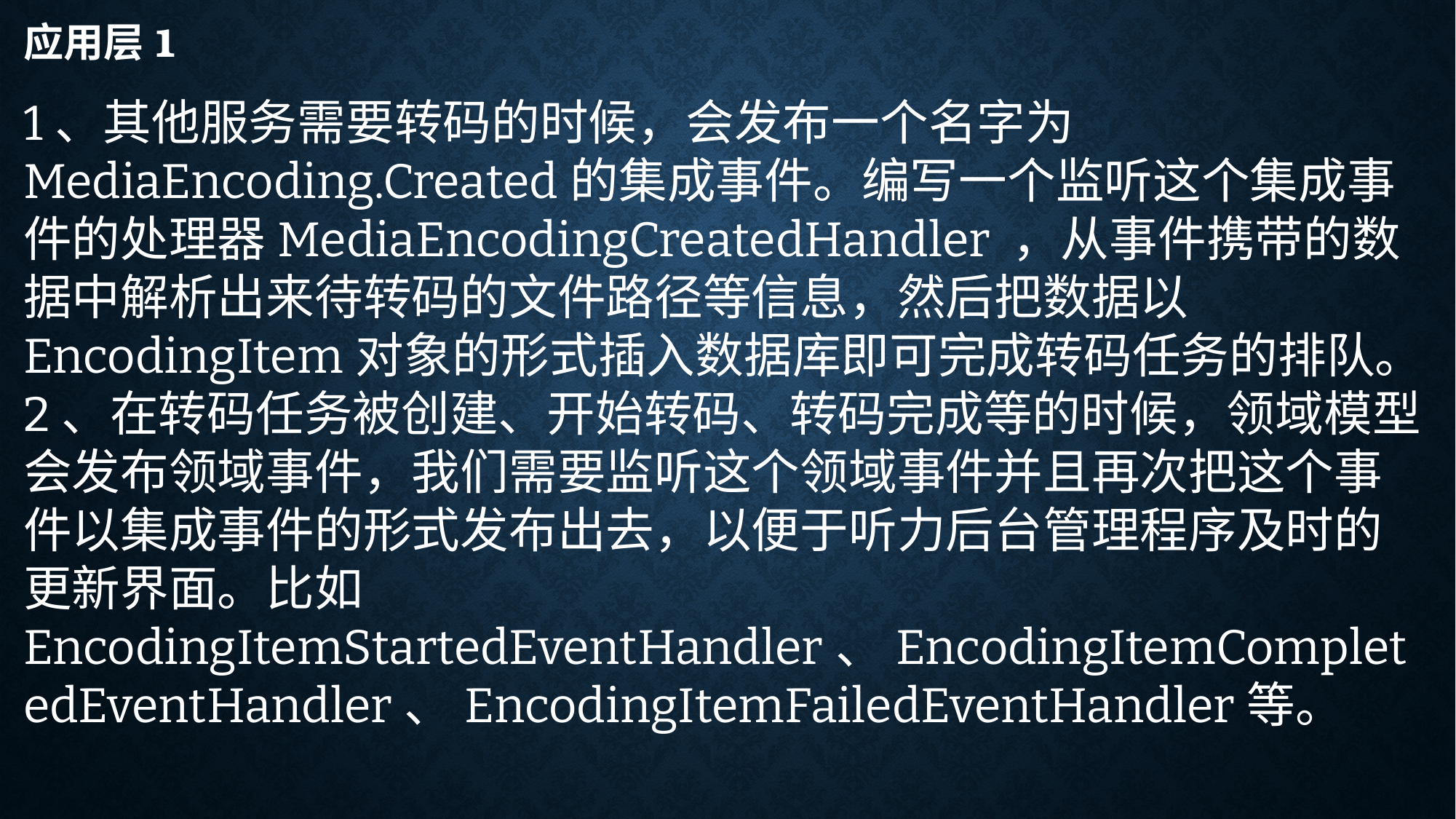

# 应用层1
1、其他服务需要转码的时候，会发布一个名字为MediaEncoding.Created的集成事件。编写一个监听这个集成事件的处理器MediaEncodingCreatedHandler ，从事件携带的数据中解析出来待转码的文件路径等信息，然后把数据以EncodingItem对象的形式插入数据库即可完成转码任务的排队。
2、在转码任务被创建、开始转码、转码完成等的时候，领域模型会发布领域事件，我们需要监听这个领域事件并且再次把这个事件以集成事件的形式发布出去，以便于听力后台管理程序及时的更新界面。比如EncodingItemStartedEventHandler、EncodingItemCompletedEventHandler、EncodingItemFailedEventHandler等。